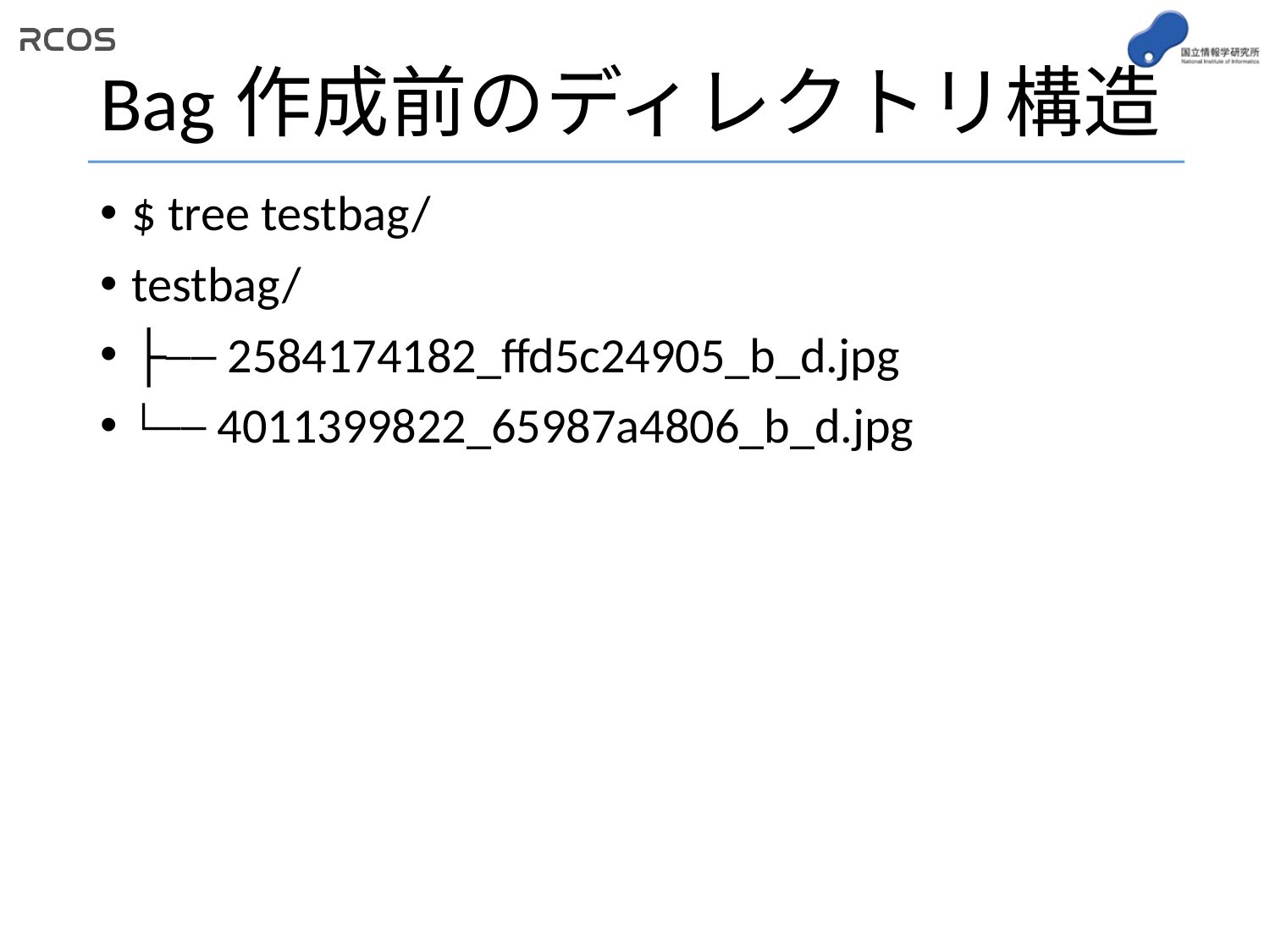

# Bag作成前のディレクトリ構造
$ tree testbag/
testbag/
├── 2584174182_ffd5c24905_b_d.jpg
└── 4011399822_65987a4806_b_d.jpg